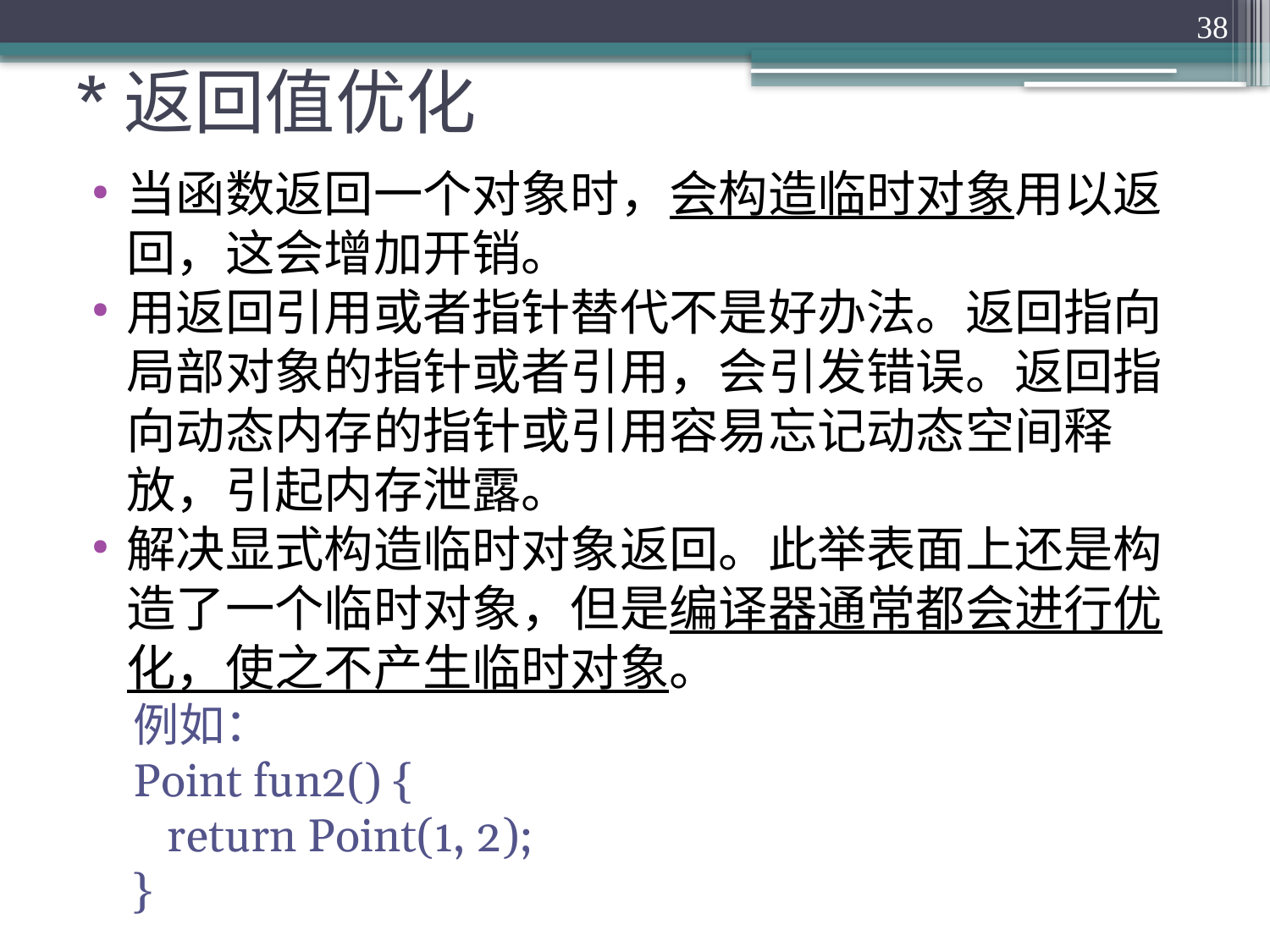

38
# *返回值优化
当函数返回一个对象时，会构造临时对象用以返回，这会增加开销。
用返回引用或者指针替代不是好办法。返回指向局部对象的指针或者引用，会引发错误。返回指向动态内存的指针或引用容易忘记动态空间释放，引起内存泄露。
解决显式构造临时对象返回。此举表面上还是构造了一个临时对象，但是编译器通常都会进行优化，使之不产生临时对象。
例如：
Point fun2() {
	return Point(1, 2);
}